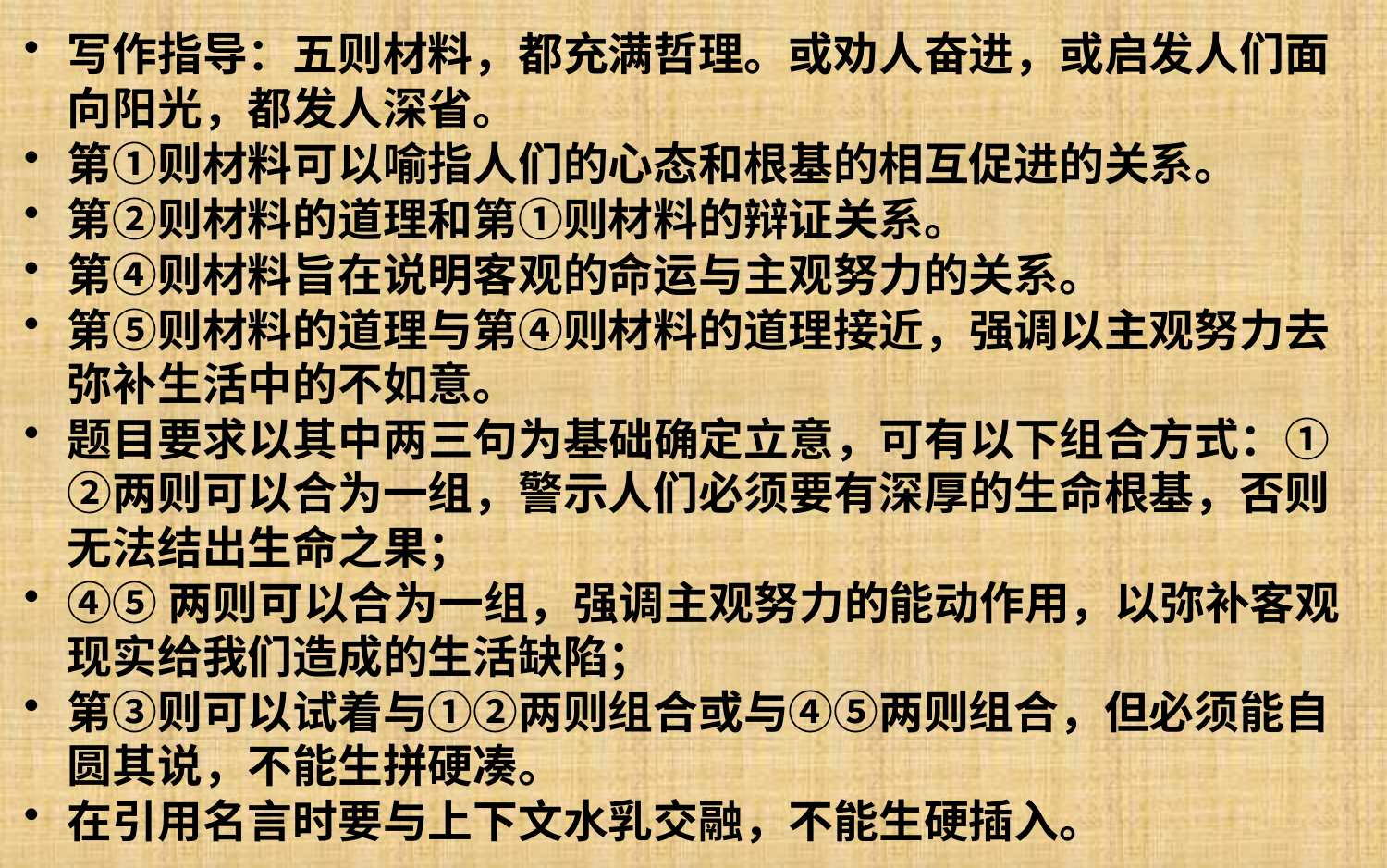

写作指导：五则材料，都充满哲理。或劝人奋进，或启发人们面向阳光，都发人深省。
第①则材料可以喻指人们的心态和根基的相互促进的关系。
第②则材料的道理和第①则材料的辩证关系。
第④则材料旨在说明客观的命运与主观努力的关系。
第⑤则材料的道理与第④则材料的道理接近，强调以主观努力去弥补生活中的不如意。
题目要求以其中两三句为基础确定立意，可有以下组合方式：①②两则可以合为一组，警示人们必须要有深厚的生命根基，否则无法结出生命之果；
④⑤两则可以合为一组，强调主观努力的能动作用，以弥补客观现实给我们造成的生活缺陷；
第③则可以试着与①②两则组合或与④⑤两则组合，但必须能自圆其说，不能生拼硬凑。
在引用名言时要与上下文水乳交融，不能生硬插入。